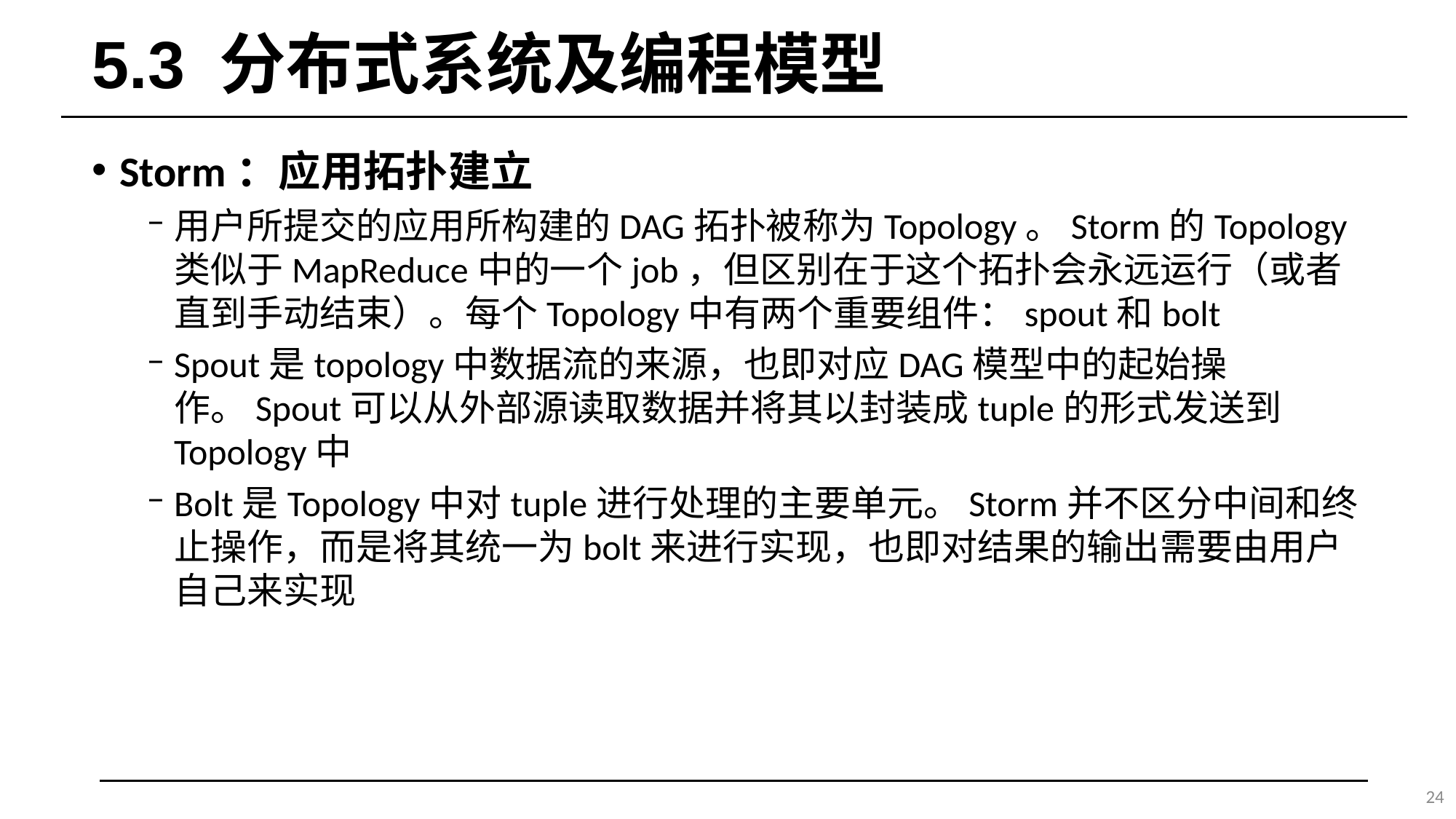

# 5.3 分布式系统及编程模型
Storm：应用拓扑建立
用户所提交的应用所构建的DAG拓扑被称为Topology。Storm的Topology类似于MapReduce中的一个job，但区别在于这个拓扑会永远运行（或者直到手动结束）。每个Topology中有两个重要组件：spout和bolt
Spout是topology中数据流的来源，也即对应DAG模型中的起始操作。Spout可以从外部源读取数据并将其以封装成tuple的形式发送到Topology中
Bolt是Topology中对tuple进行处理的主要单元。Storm并不区分中间和终止操作，而是将其统一为bolt来进行实现，也即对结果的输出需要由用户自己来实现

24